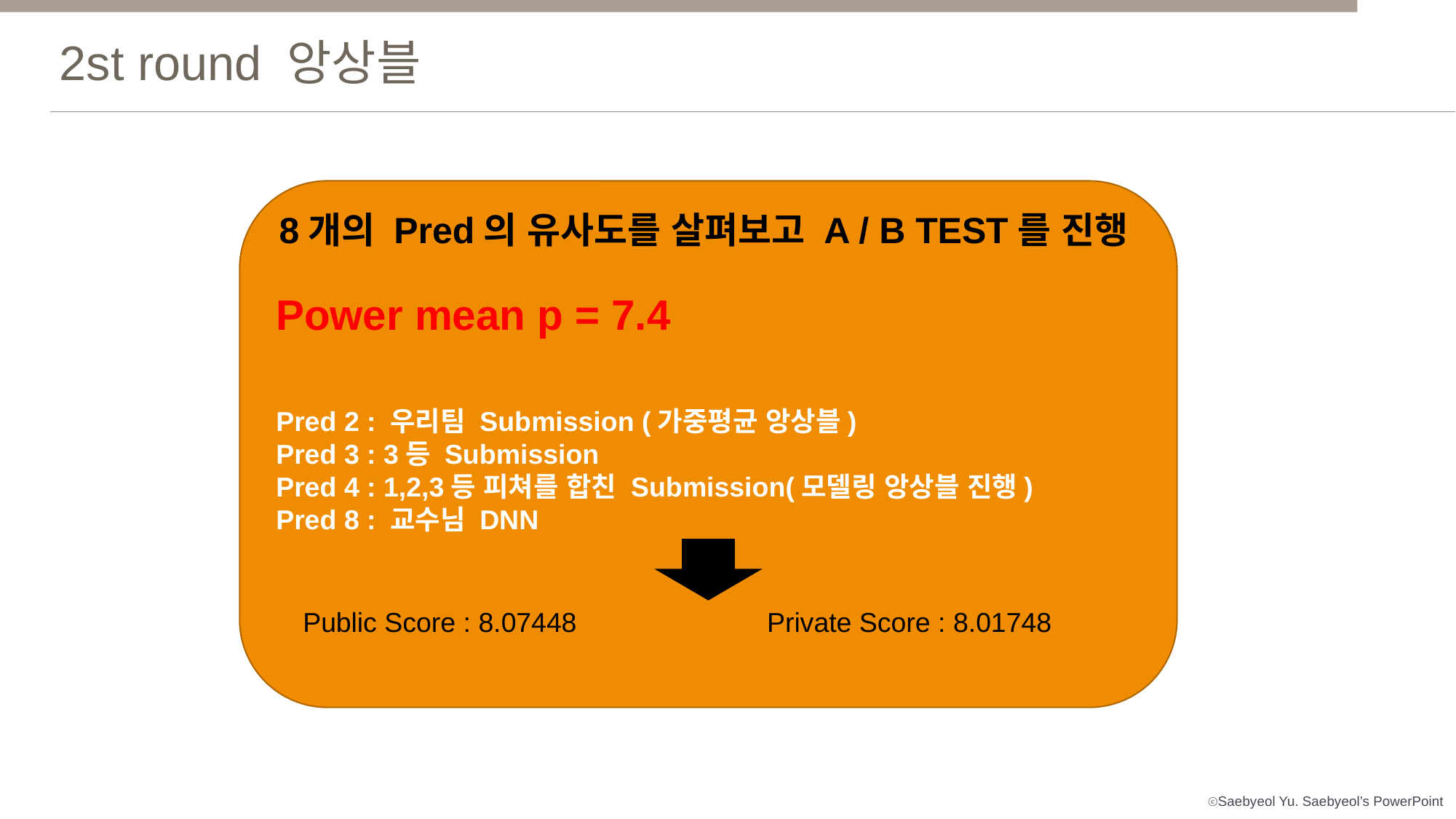

2st round 앙상블
Power mean p = 7.4

Pred 2 : 우리팀 Submission (가중평균 앙상블)
Pred 3 : 3등 Submission
Pred 4 : 1,2,3등 피쳐를 합친 Submission(모델링 앙상블 진행)
Pred 8 : 교수님 DNN

8개의 Pred의 유사도를 살펴보고 A / B TEST를 진행

Public Score : 8.07448                         Private Score : 8.01748